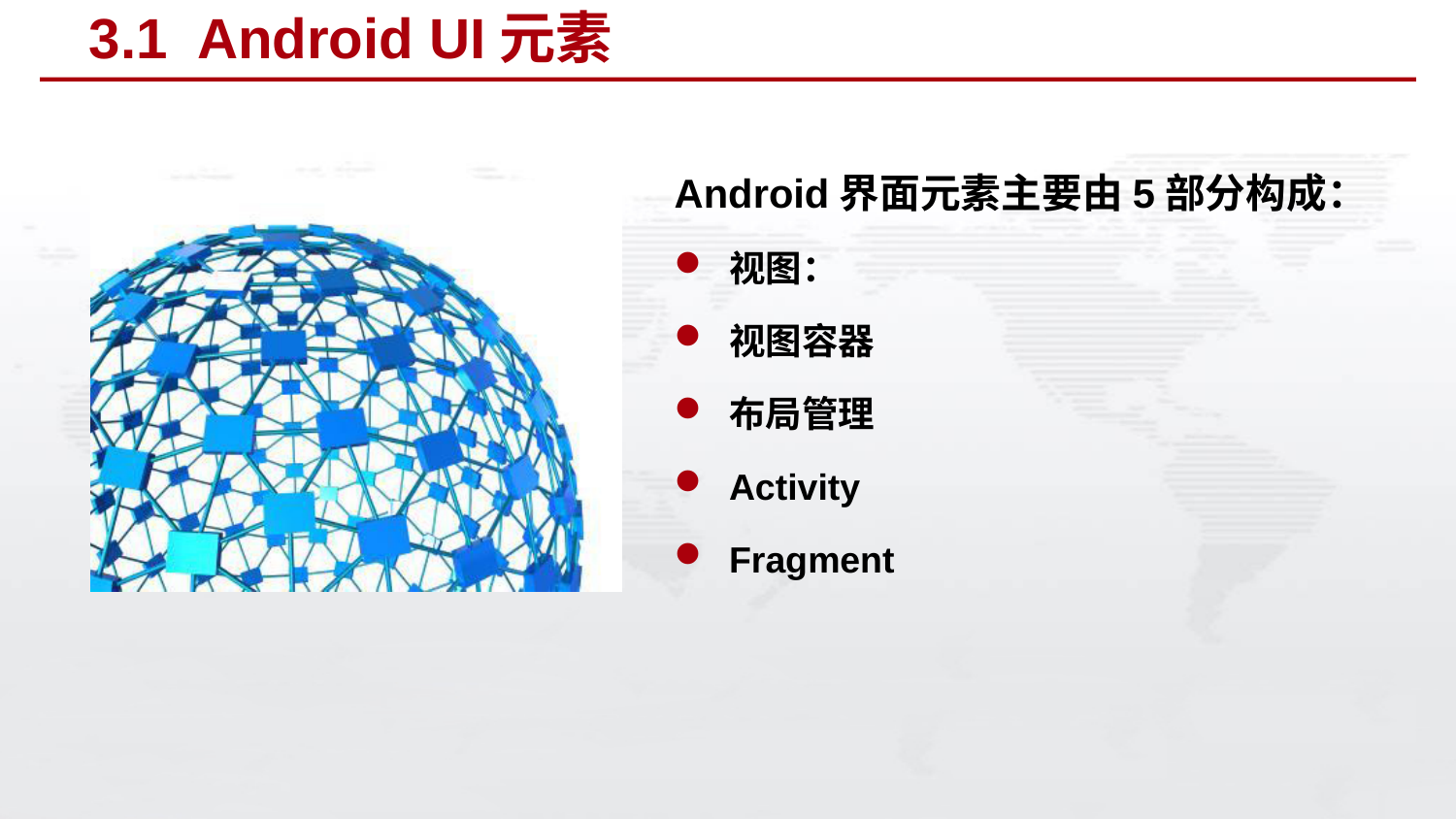

# 3.1  Android UI元素
Android界面元素主要由5部分构成：
视图：
视图容器
布局管理
Activity
Fragment